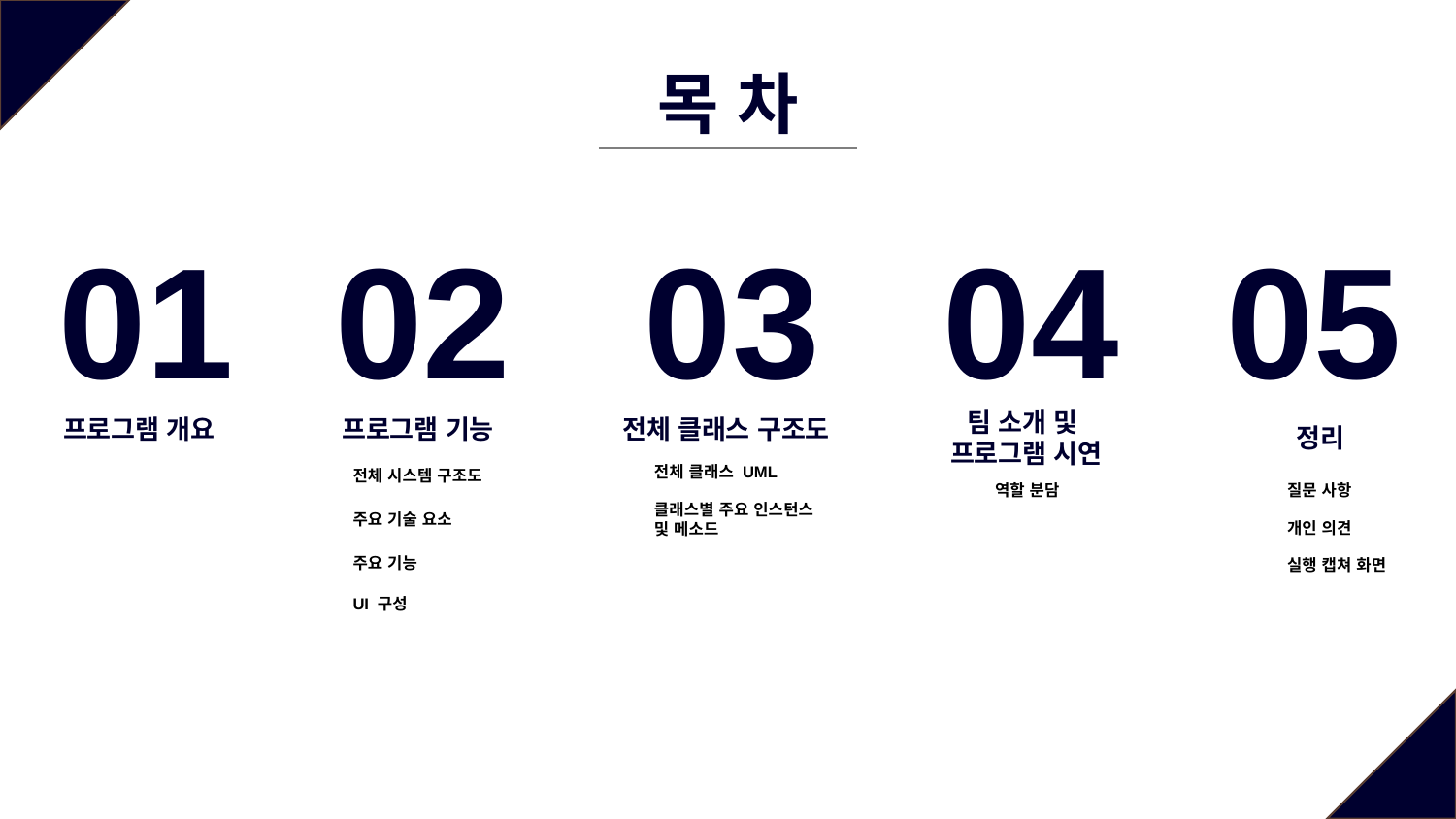

목 차
01
02
03
04
05
프로그램 개요
프로그램 기능
전체 클래스 구조도
팀 소개 및
프로그램 시연
정리
전체 클래스 UML
전체 시스템 구조도
역할 분담
질문 사항
클래스별 주요 인스턴스
및 메소드
주요 기술 요소
개인 의견
주요 기능
실행 캡쳐 화면
UI 구성